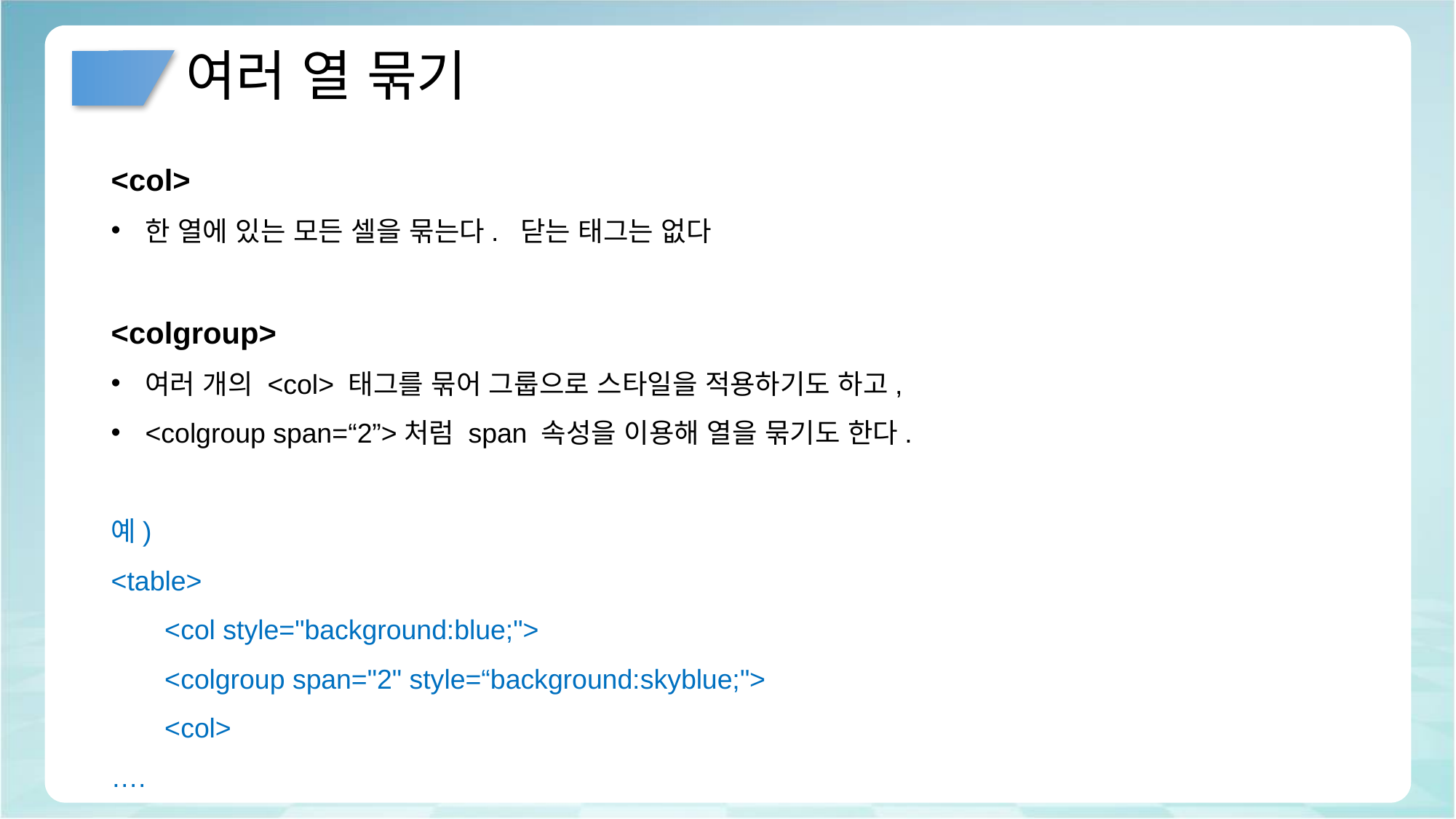

# 여러 열 묶기
<col>
한 열에 있는 모든 셀을 묶는다.  닫는 태그는 없다

<colgroup>
여러 개의 <col> 태그를 묶어 그룹으로 스타일을 적용하기도 하고,
<colgroup span=“2”>처럼 span 속성을 이용해 열을 묶기도 한다.

예)
<table>
       <col style="background:blue;">
       <colgroup span="2" style=“background:skyblue;">
       <col>
….